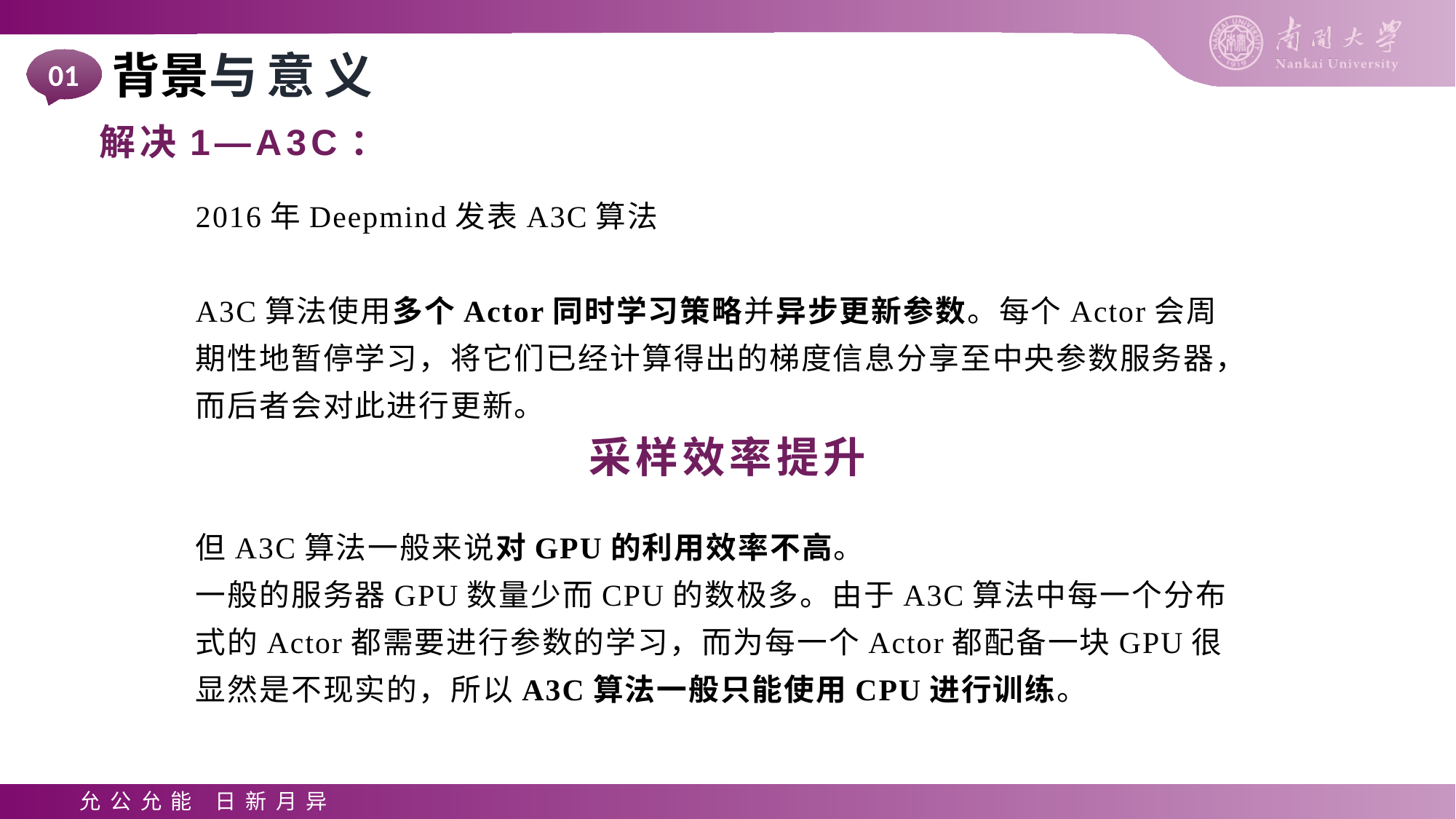

背景与意义
01
解决1—A3C：
2016年Deepmind发表A3C算法

A3C算法使用多个Actor同时学习策略并异步更新参数。每个Actor会周期性地暂停学习，将它们已经计算得出的梯度信息分享至中央参数服务器，而后者会对此进行更新。

但A3C算法一般来说对GPU的利用效率不高。
一般的服务器GPU数量少而CPU的数极多。由于A3C算法中每一个分布式的Actor都需要进行参数的学习，而为每一个Actor都配备一块GPU很显然是不现实的，所以A3C算法一般只能使用CPU进行训练。
采样效率提升